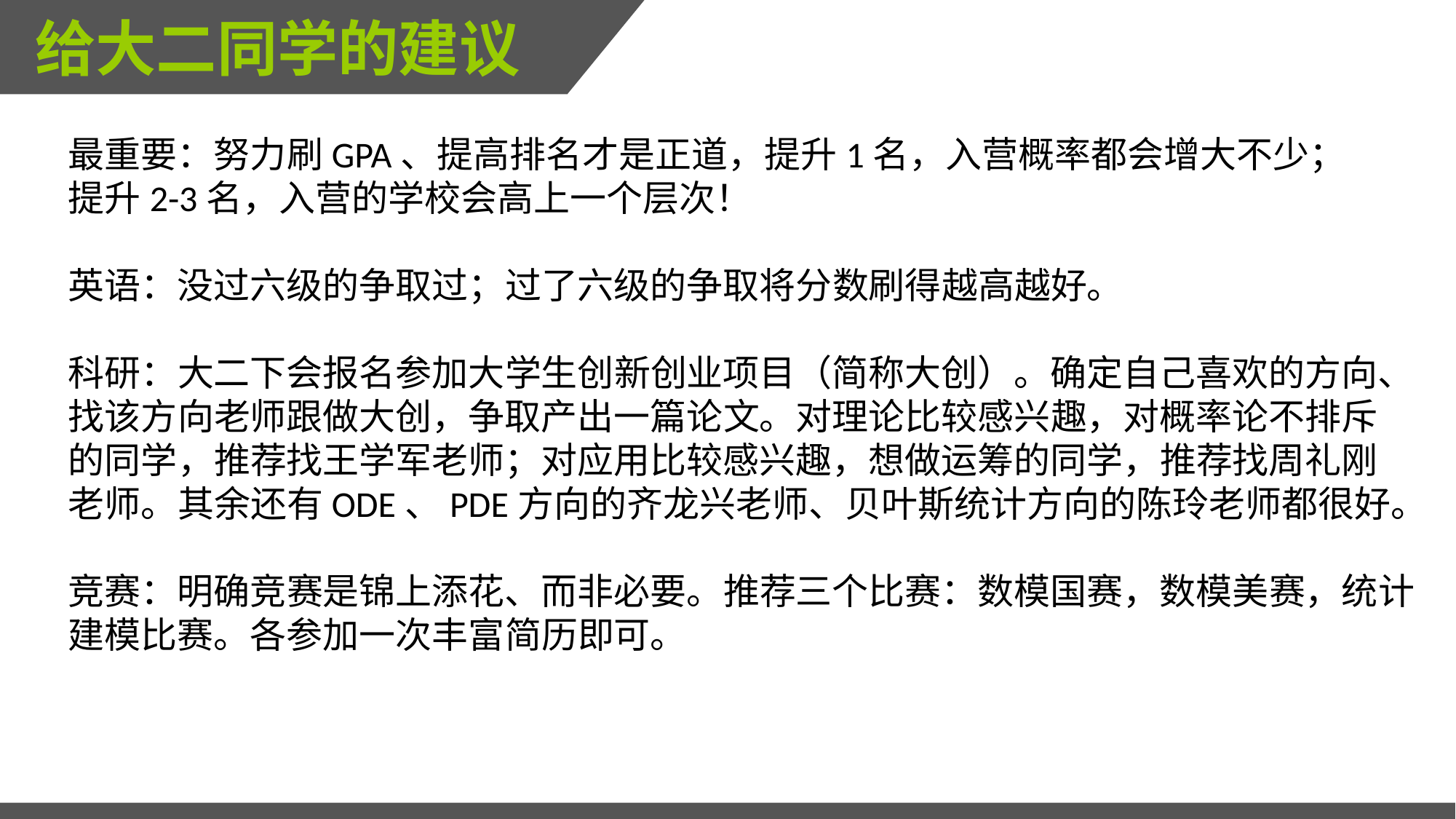

给大二同学的建议
最重要：努力刷GPA、提高排名才是正道，提升1名，入营概率都会增大不少；
提升2-3名，入营的学校会高上一个层次！

英语：没过六级的争取过；过了六级的争取将分数刷得越高越好。

科研：大二下会报名参加大学生创新创业项目（简称大创）。确定自己喜欢的方向、
找该方向老师跟做大创，争取产出一篇论文。对理论比较感兴趣，对概率论不排斥
的同学，推荐找王学军老师；对应用比较感兴趣，想做运筹的同学，推荐找周礼刚
老师。其余还有ODE、PDE方向的齐龙兴老师、贝叶斯统计方向的陈玲老师都很好。

竞赛：明确竞赛是锦上添花、而非必要。推荐三个比赛：数模国赛，数模美赛，统计
建模比赛。各参加一次丰富简历即可。